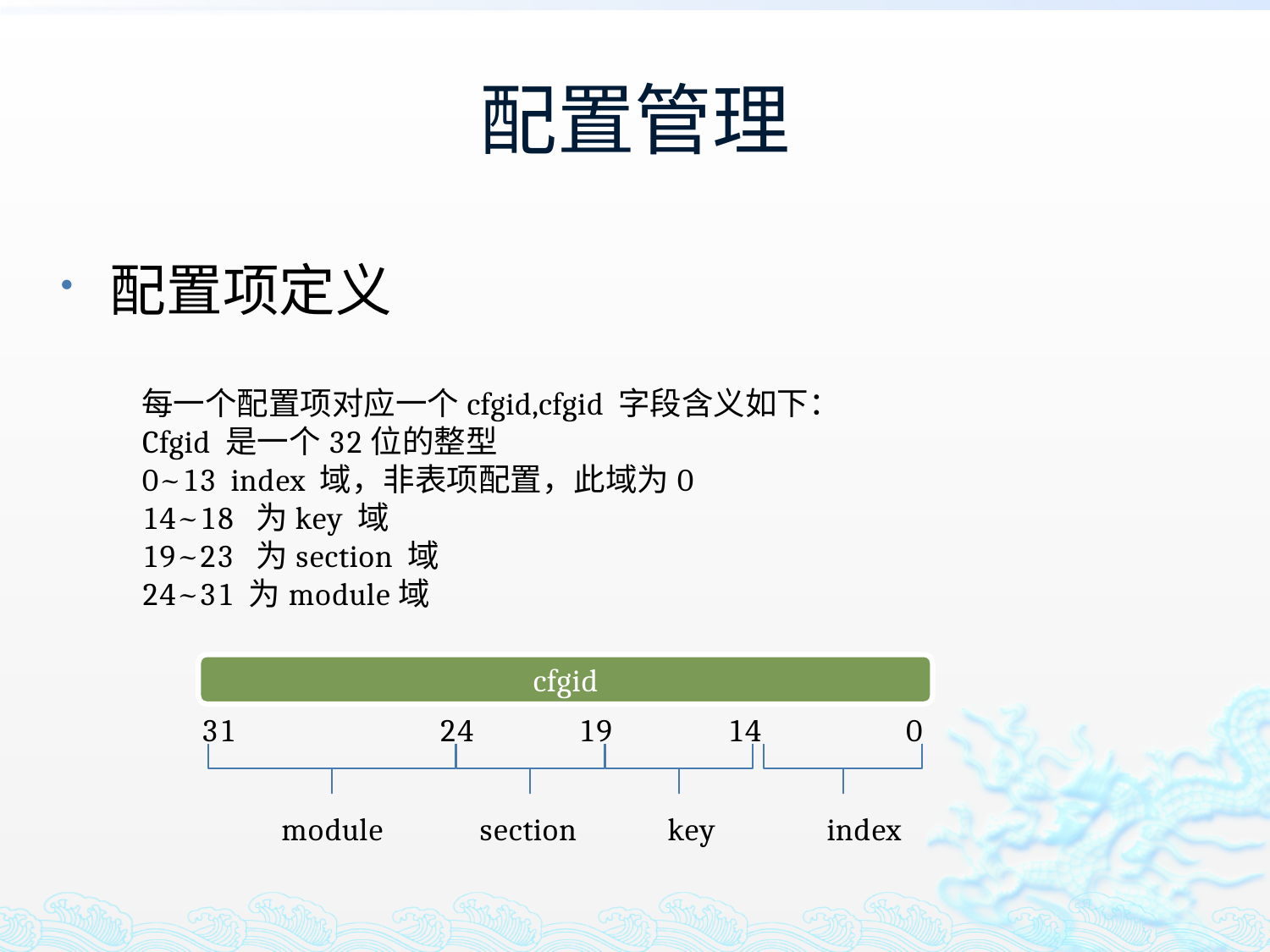

# 配置管理
配置项定义

每一个配置项对应一个cfgid,cfgid 字段含义如下：
Cfgid 是一个32位的整型
0~13  index 域，非表项配置，此域为0
14~18  为key 域
19~23  为section 域
24~31 为module域

cfgid

31
24
19
14
0
module
section
key
index